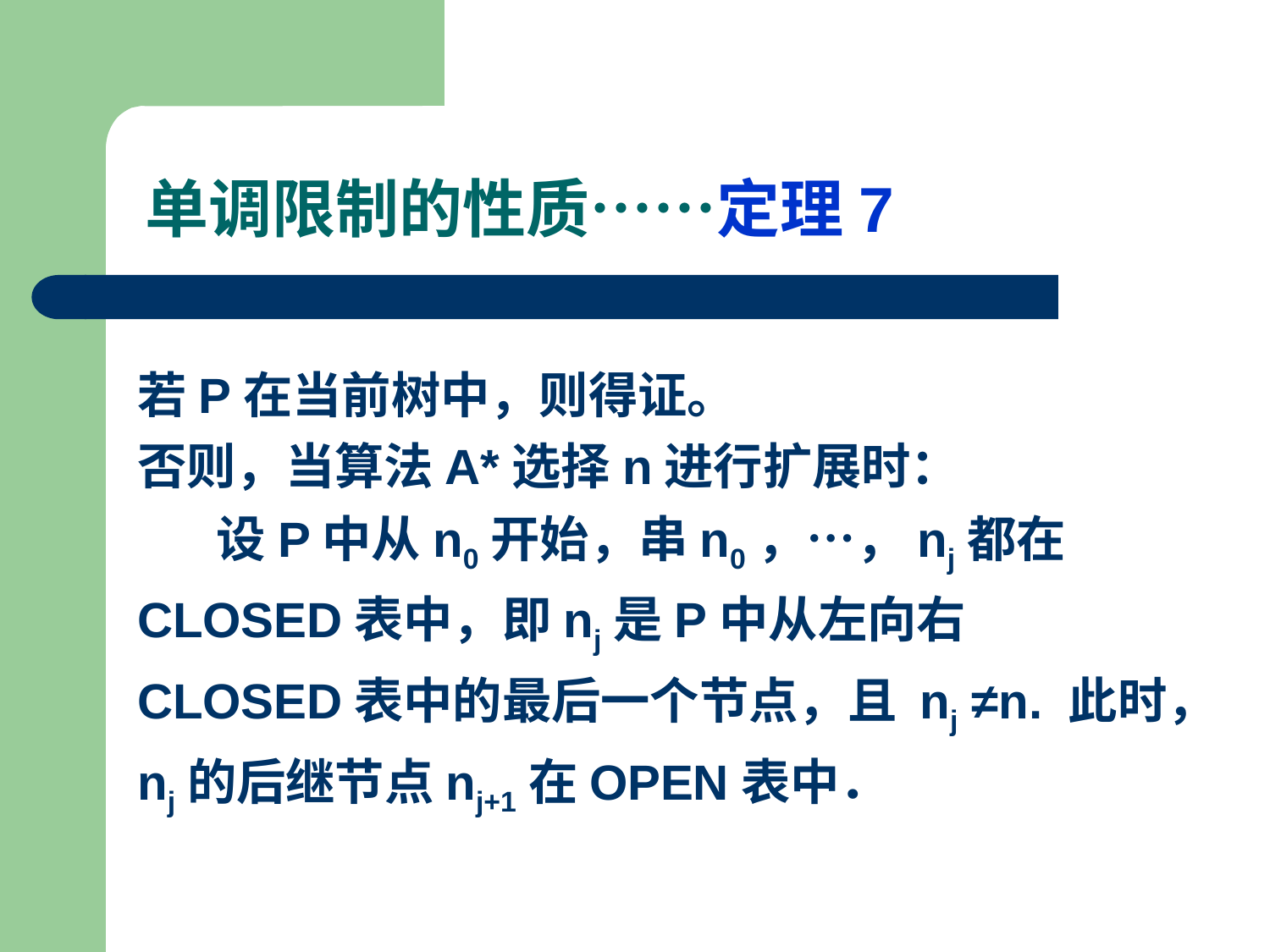

单调限制的性质……定理7
若P在当前树中，则得证。
否则，当算法A*选择n进行扩展时：
      设P中从n0开始，串n0，…，nj都在CLOSED表中，即nj是P中从左向右CLOSED表中的最后一个节点，且 nj ≠n. 此时，nj的后继节点nj+1在OPEN表中．
63